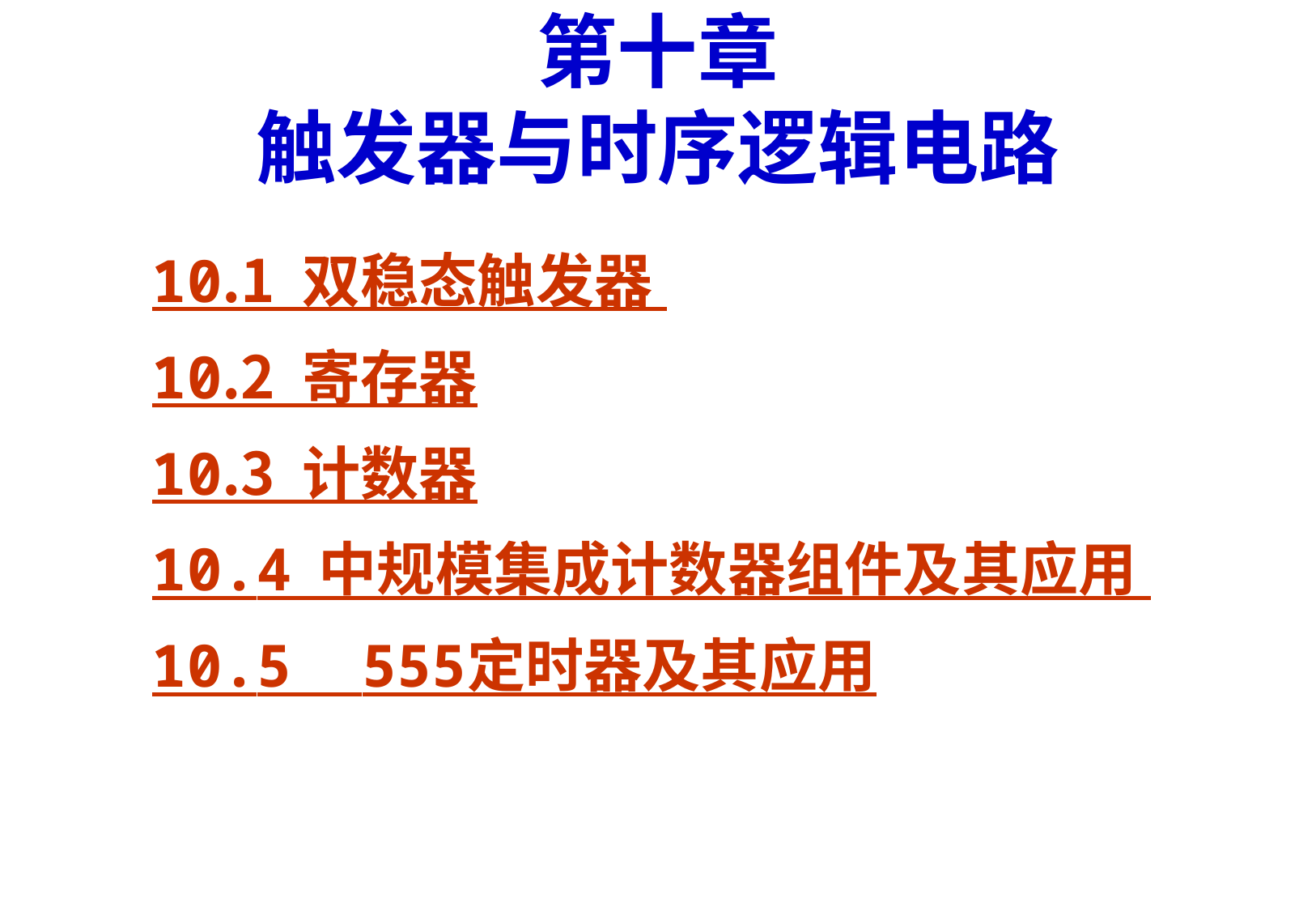

# 第十章 触发器与时序逻辑电路
10.1  双稳态触发器
10.2  寄存器
10.3  计数器
10.4  中规模集成计数器组件及其应用
10.5  555定时器及其应用